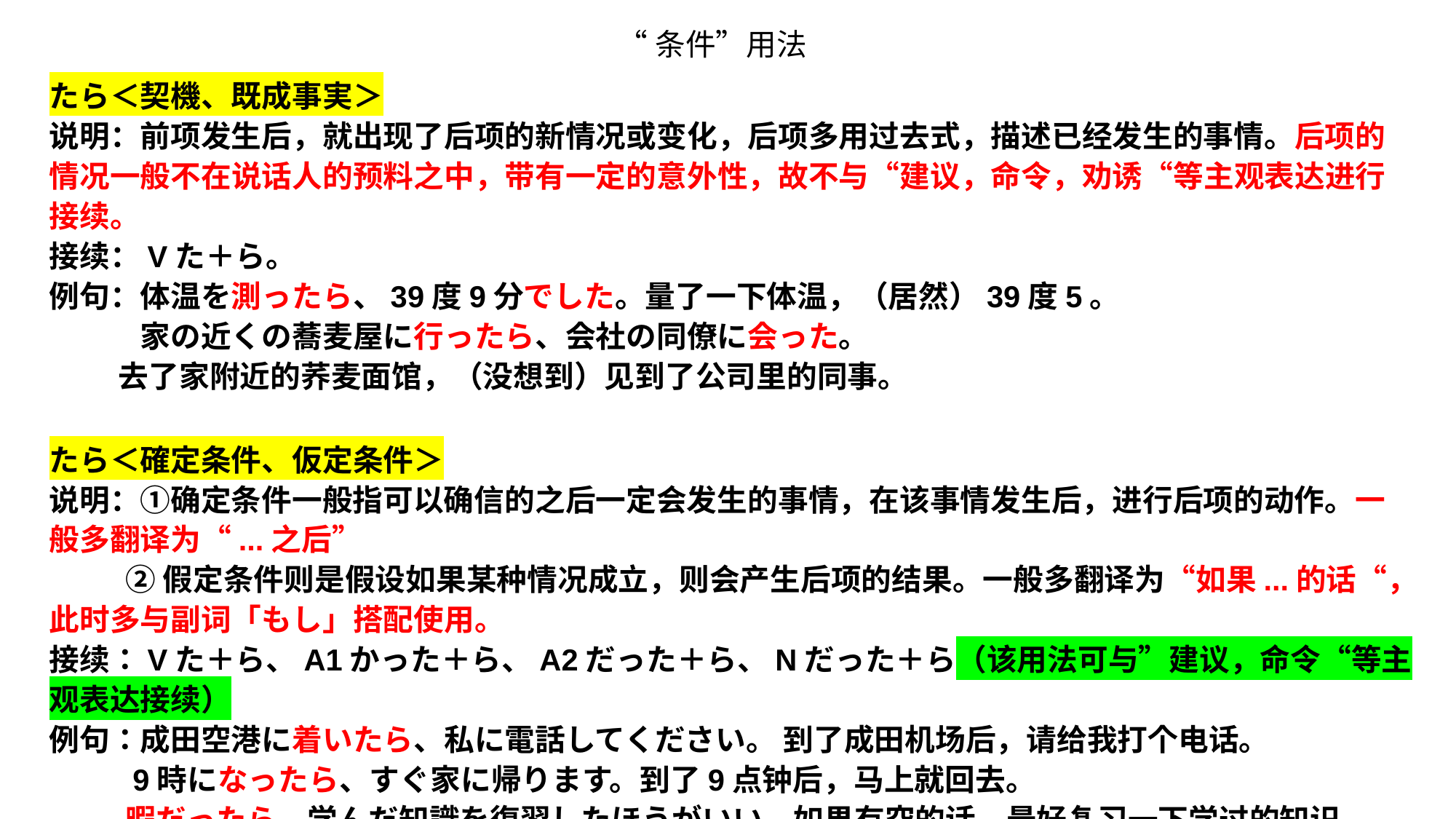

“条件”用法
たら＜契機、既成事実＞
说明：前项发生后，就出现了后项的新情况或变化，后项多用过去式，描述已经发生的事情。后项的情况一般不在说话人的预料之中，带有一定的意外性，故不与“建议，命令，劝诱“等主观表达进行接续。
接续：Vた＋ら。
例句：体温を測ったら、39度9分でした。量了一下体温，（居然）39度5。
　　　家の近くの蕎麦屋に行ったら、会社の同僚に会った。
         去了家附近的荞麦面馆，（没想到）见到了公司里的同事。

たら＜確定条件、仮定条件＞
说明：①确定条件一般指可以确信的之后一定会发生的事情，在该事情发生后，进行后项的动作。一般多翻译为“...之后”
           ②假定条件则是假设如果某种情况成立，则会产生后项的结果。一般多翻译为“如果...的话“，此时多与副词「もし」搭配使用。
接续：Vた＋ら、A1かった＋ら、A2だった＋ら、Nだった＋ら（该用法可与”建议，命令“等主观表达接续）
例句：成田空港に着いたら、私に電話してください。 到了成田机场后，请给我打个电话。
          9時になったら、すぐ家に帰ります。到了9点钟后，马上就回去。
          暇だったら、学んだ知識を復習したほうがいい。如果有空的话，最好复习一下学过的知识。
           もし私が君だったら、彼女に告白する。如果我是你的话，我就会跟她表白。